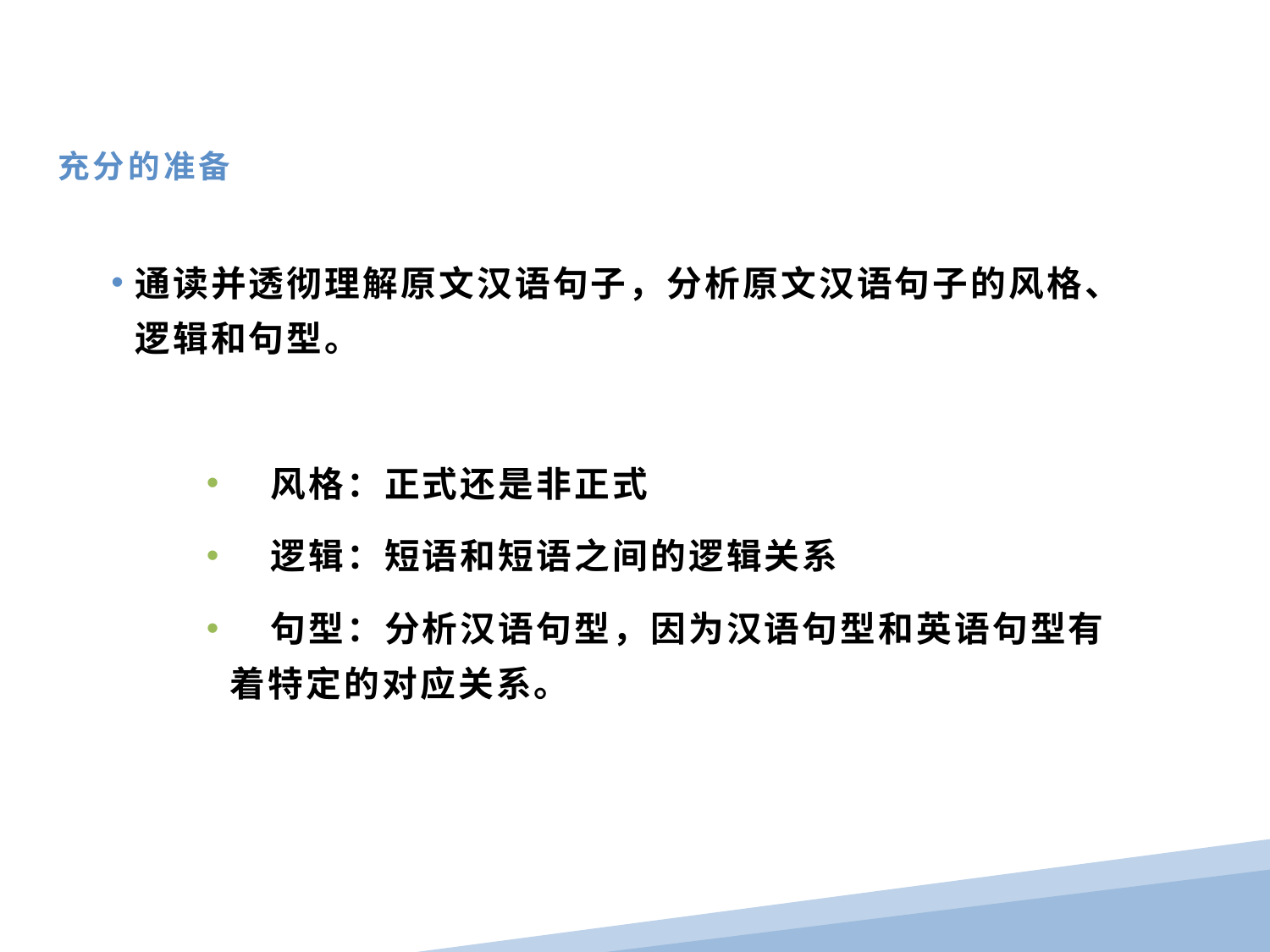

充分的准备
通读并透彻理解原文汉语句子，分析原文汉语句子的风格、逻辑和句型。

   风格：正式还是非正式
   逻辑：短语和短语之间的逻辑关系
   句型：分析汉语句型，因为汉语句型和英语句型有着特定的对应关系。